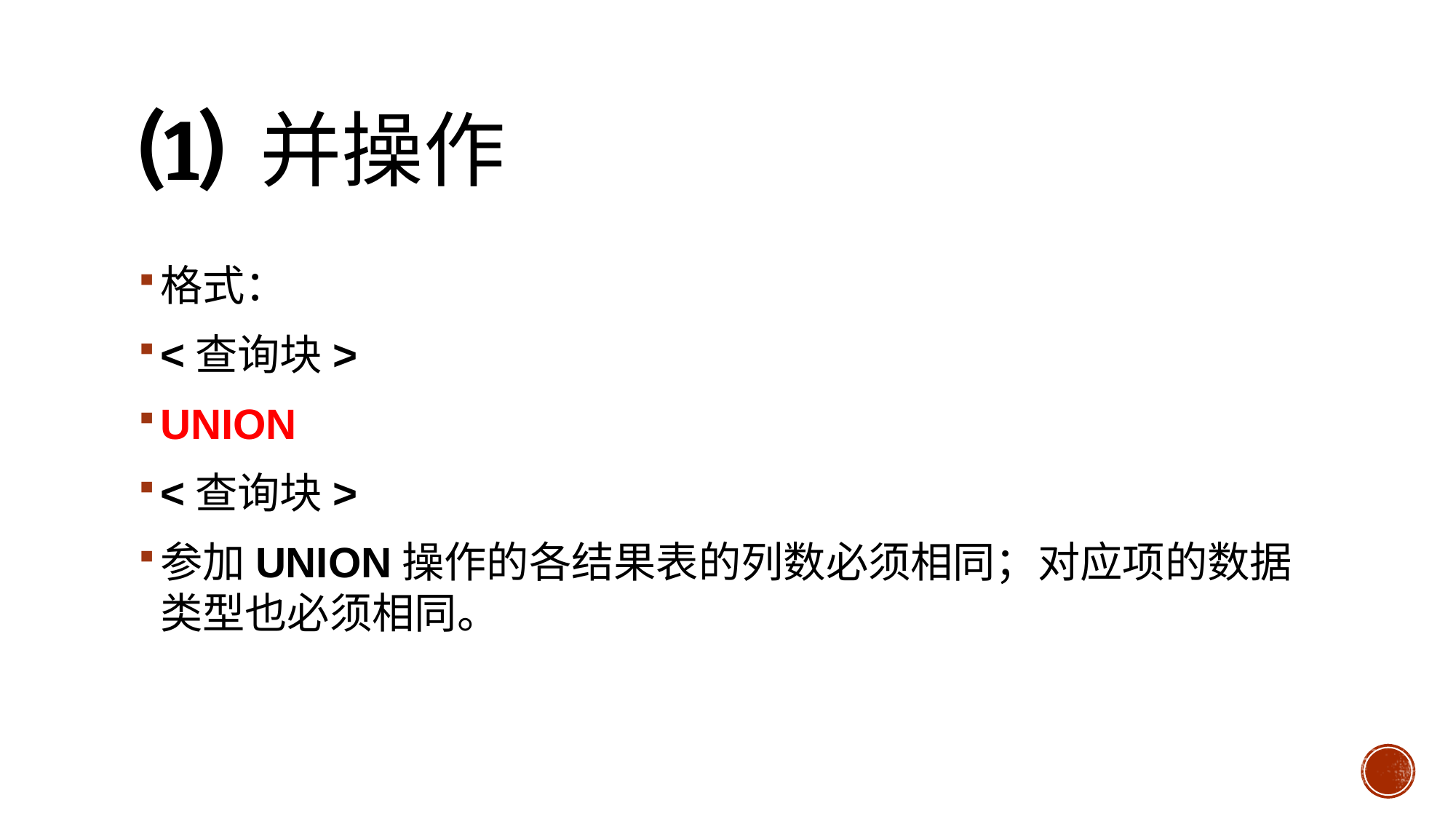

# (1) 并操作
格式：
<查询块>
UNION
<查询块>
参加UNION操作的各结果表的列数必须相同；对应项的数据类型也必须相同。

4